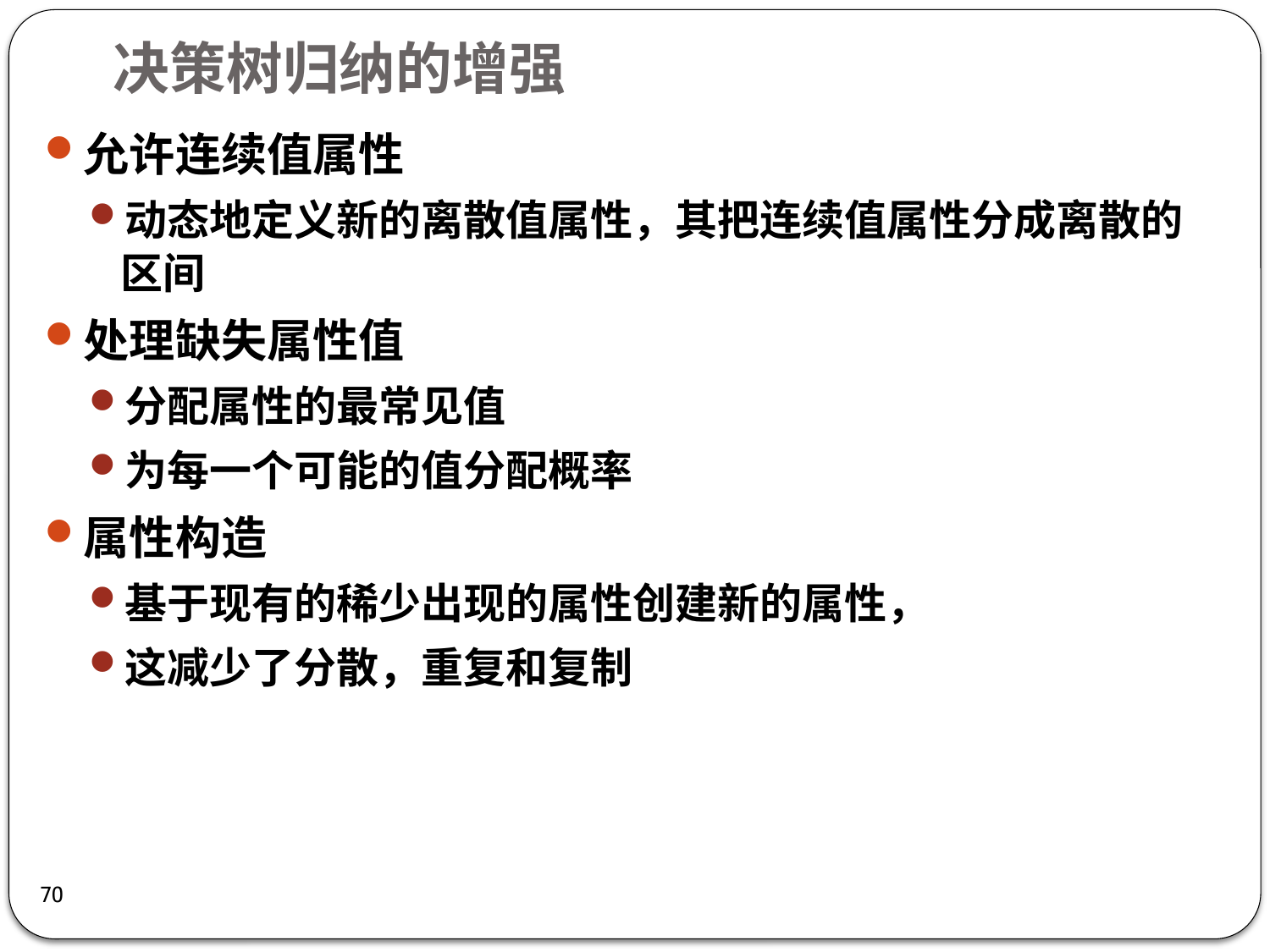

# 决策树归纳的增强
允许连续值属性
动态地定义新的离散值属性，其把连续值属性分成离散的区间
处理缺失属性值
分配属性的最常见值
为每一个可能的值分配概率
属性构造
基于现有的稀少出现的属性创建新的属性，
这减少了分散，重复和复制

70